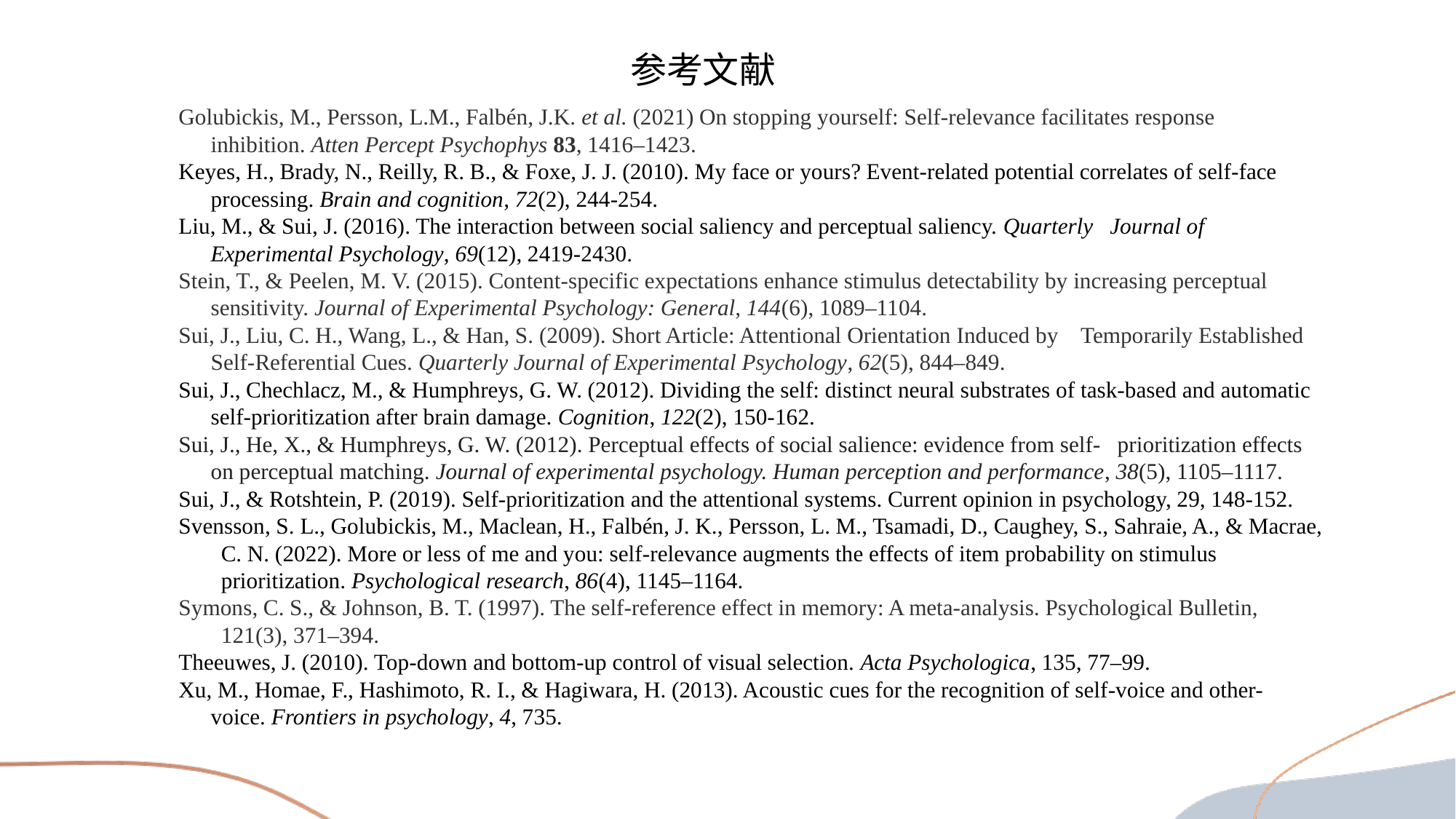

参考文献
Golubickis, M., Persson, L.M., Falbén, J.K. et al. (2021) On stopping yourself: Self-relevance facilitates response inhibition. Atten Percept Psychophys 83, 1416–1423.
Keyes, H., Brady, N., Reilly, R. B., & Foxe, J. J. (2010). My face or yours? Event-related potential correlates of self-face processing. Brain and cognition, 72(2), 244-254.
Liu, M., & Sui, J. (2016). The interaction between social saliency and perceptual saliency. Quarterly   Journal of Experimental Psychology, 69(12), 2419-2430.
Stein, T., & Peelen, M. V. (2015). Content-specific expectations enhance stimulus detectability by increasing perceptual sensitivity. Journal of Experimental Psychology: General, 144(6), 1089–1104.
Sui, J., Liu, C. H., Wang, L., & Han, S. (2009). Short Article: Attentional Orientation Induced by    Temporarily Established Self-Referential Cues. Quarterly Journal of Experimental Psychology, 62(5), 844–849.
Sui, J., Chechlacz, M., & Humphreys, G. W. (2012). Dividing the self: distinct neural substrates of task-based and automatic self-prioritization after brain damage. Cognition, 122(2), 150-162.
Sui, J., He, X., & Humphreys, G. W. (2012). Perceptual effects of social salience: evidence from self-   prioritization effects  on perceptual matching. Journal of experimental psychology. Human perception and performance, 38(5), 1105–1117.
Sui, J., & Rotshtein, P. (2019). Self-prioritization and the attentional systems. Current opinion in psychology, 29, 148-152.
Svensson, S. L., Golubickis, M., Maclean, H., Falbén, J. K., Persson, L. M., Tsamadi, D., Caughey, S., Sahraie, A., & Macrae, C. N. (2022). More or less of me and you: self-relevance augments the effects of item probability on stimulus prioritization. Psychological research, 86(4), 1145–1164.
Symons, C. S., & Johnson, B. T. (1997). The self-reference effect in memory: A meta-analysis. Psychological Bulletin, 121(3), 371–394.
Theeuwes, J. (2010). Top-down and bottom-up control of visual selection. Acta Psychologica, 135, 77–99.
Xu, M., Homae, F., Hashimoto, R. I., & Hagiwara, H. (2013). Acoustic cues for the recognition of self-voice and other-voice. Frontiers in psychology, 4, 735.